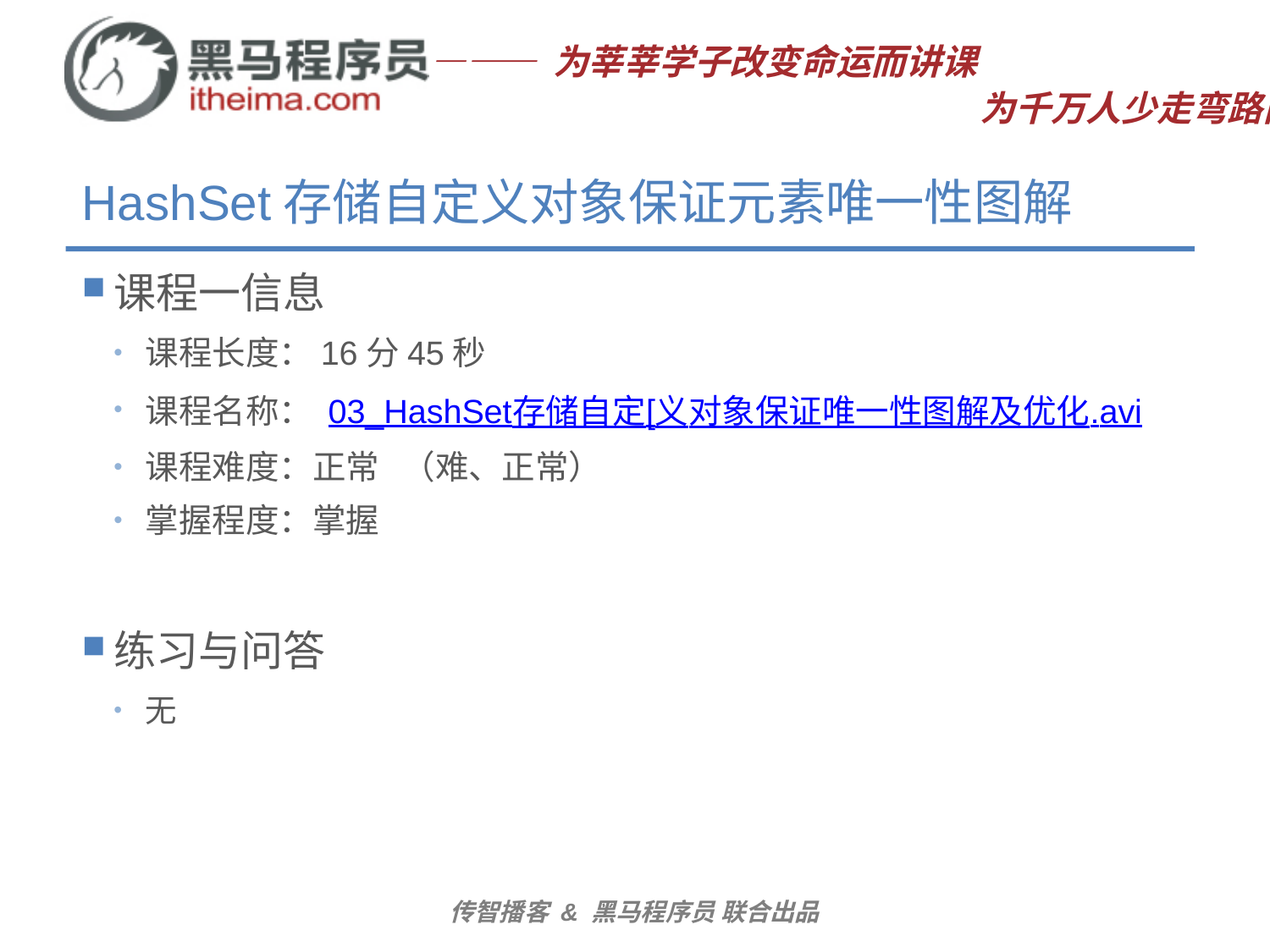

# HashSet存储自定义对象保证元素唯一性图解
课程一信息
课程长度：16分45秒
课程名称： 03_HashSet存储自定[义对象保证唯一性图解及优化.avi
课程难度：正常   （难、正常）
掌握程度：掌握

练习与问答
无